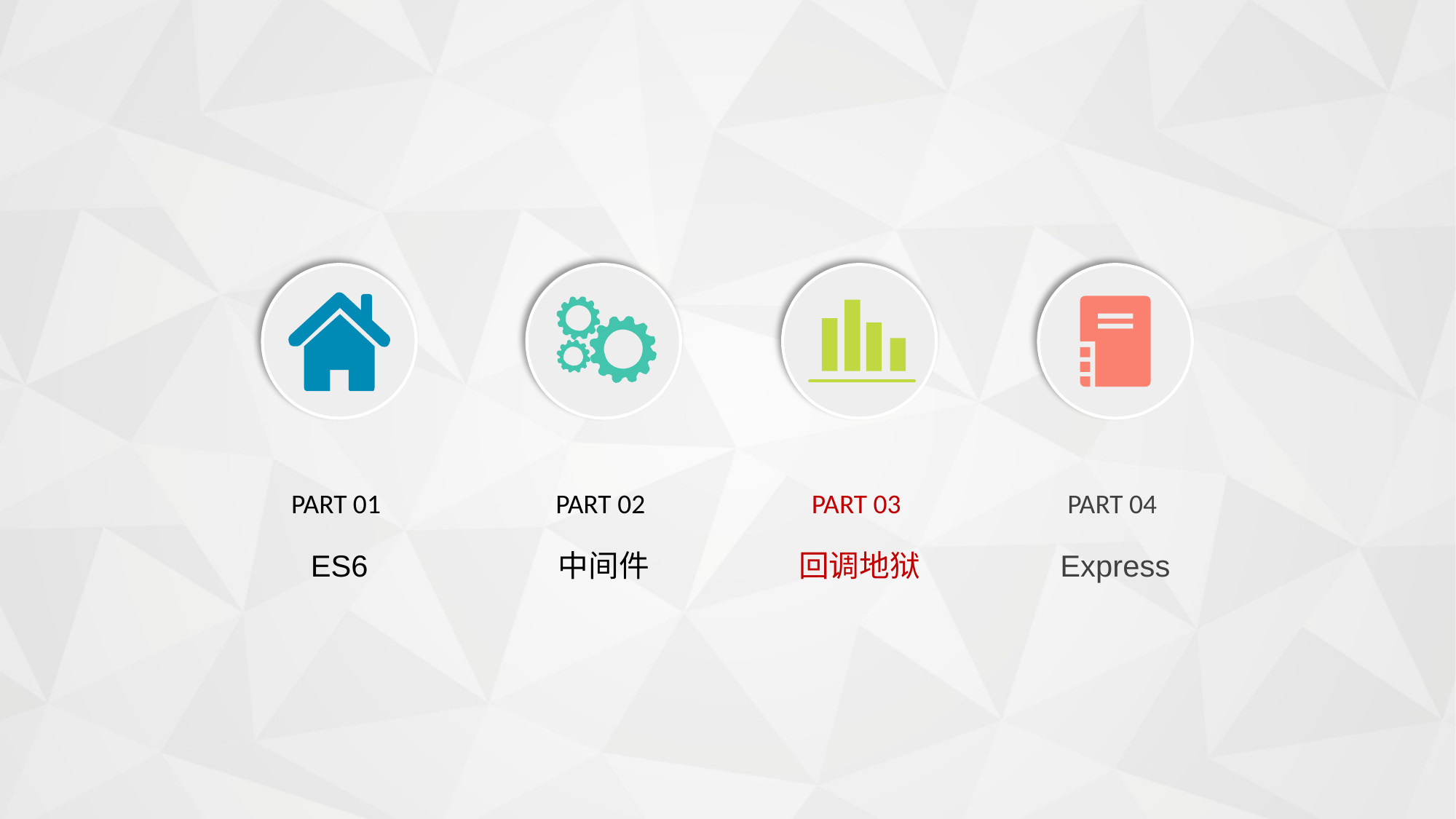

PART 01
PART 02
PART 03
PART 04
ES6
中间件
回调地狱
Express